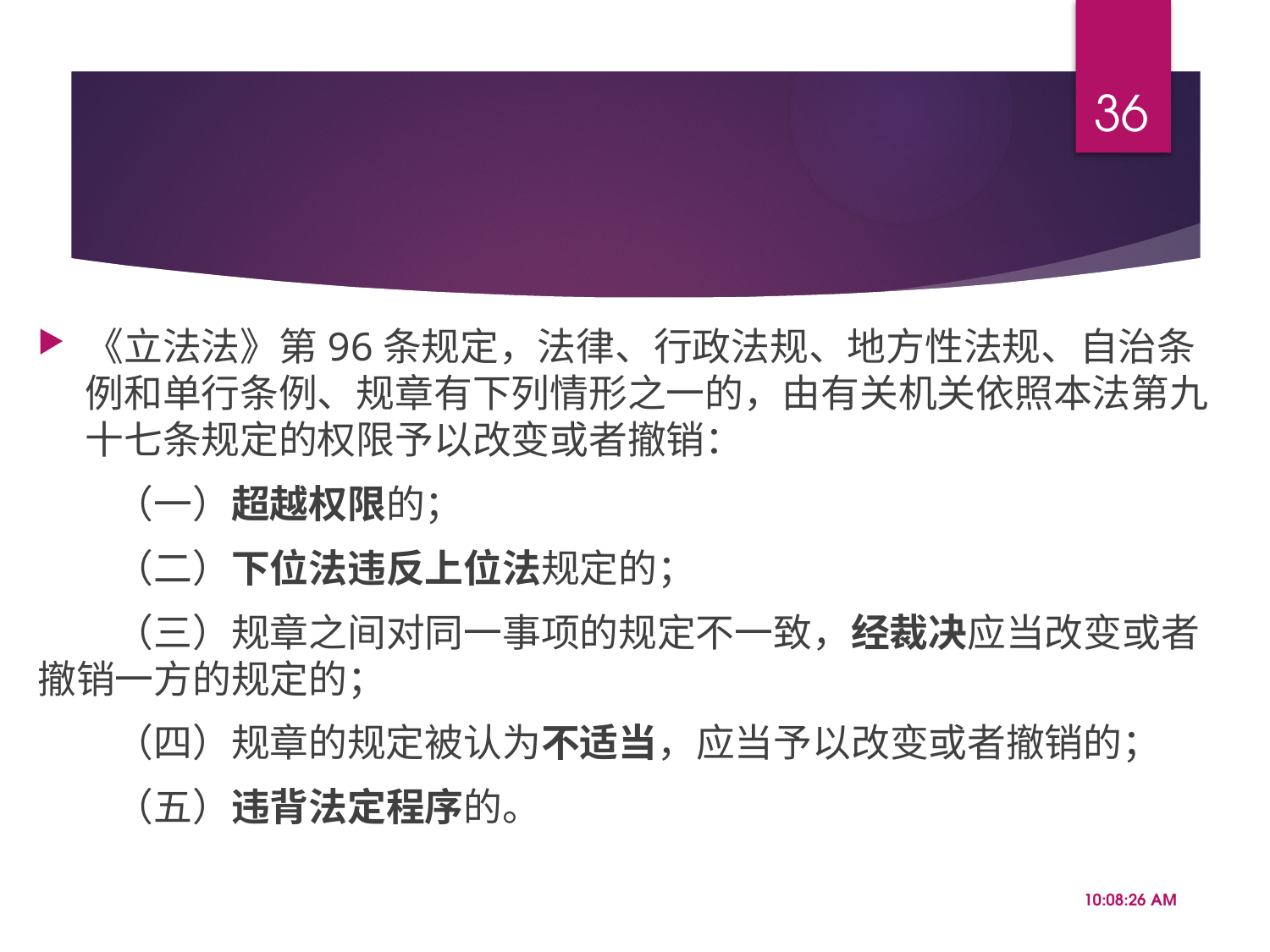

36
#
《立法法》第96条规定，法律、行政法规、地方性法规、自治条例和单行条例、规章有下列情形之一的，由有关机关依照本法第九十七条规定的权限予以改变或者撤销：
　　（一）超越权限的；
　　（二）下位法违反上位法规定的；
　　（三）规章之间对同一事项的规定不一致，经裁决应当改变或者撤销一方的规定的；
　　（四）规章的规定被认为不适当，应当予以改变或者撤销的；
　　（五）违背法定程序的。

10:08:26 AM